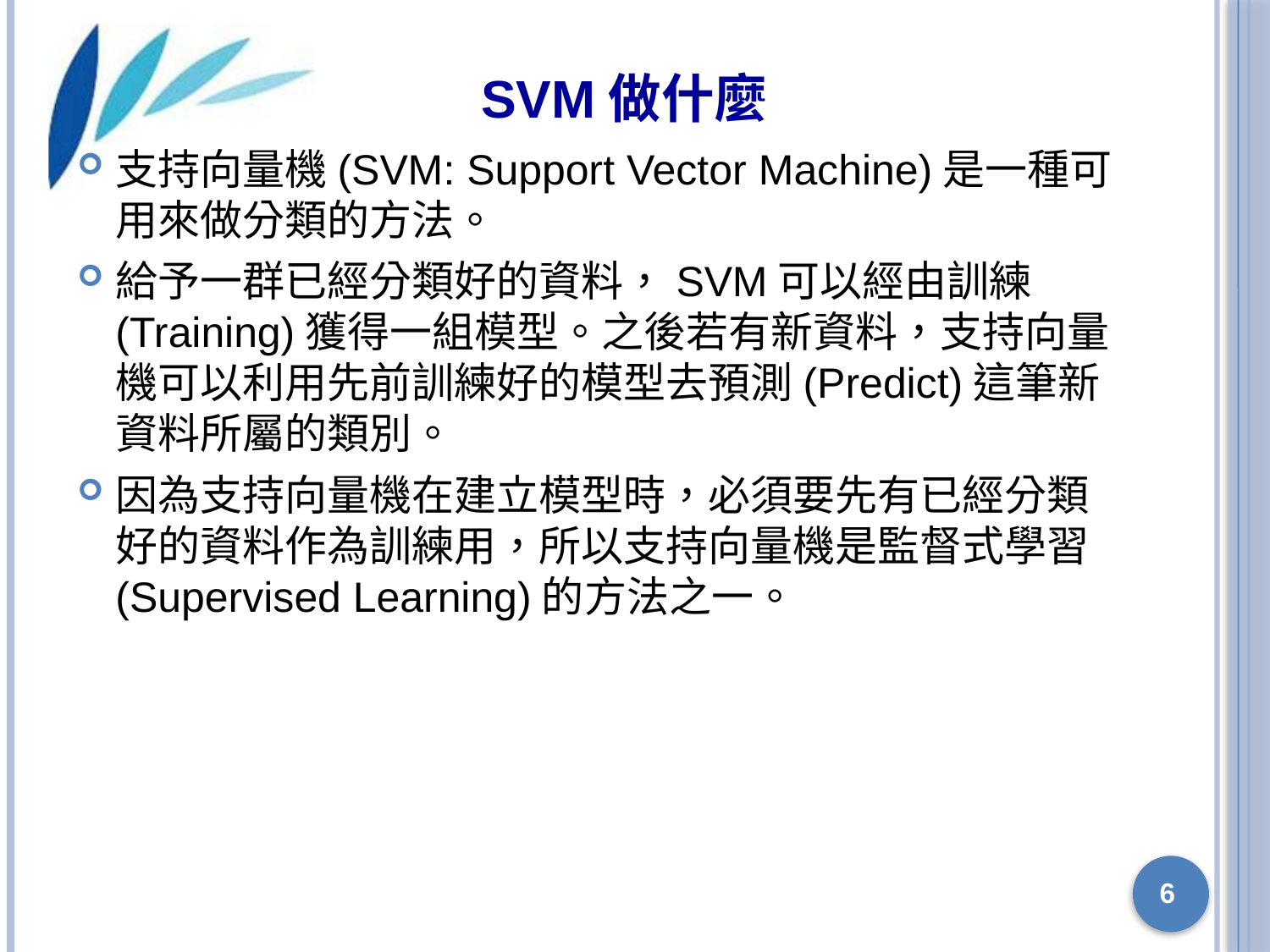

# SVM做什麼
支持向量機(SVM: Support Vector Machine)是一種可用來做分類的方法。
給予一群已經分類好的資料，SVM可以經由訓練(Training)獲得一組模型。之後若有新資料，支持向量機可以利用先前訓練好的模型去預測(Predict)這筆新資料所屬的類別。
因為支持向量機在建立模型時，必須要先有已經分類好的資料作為訓練用，所以支持向量機是監督式學習(Supervised Learning)的方法之一。
6